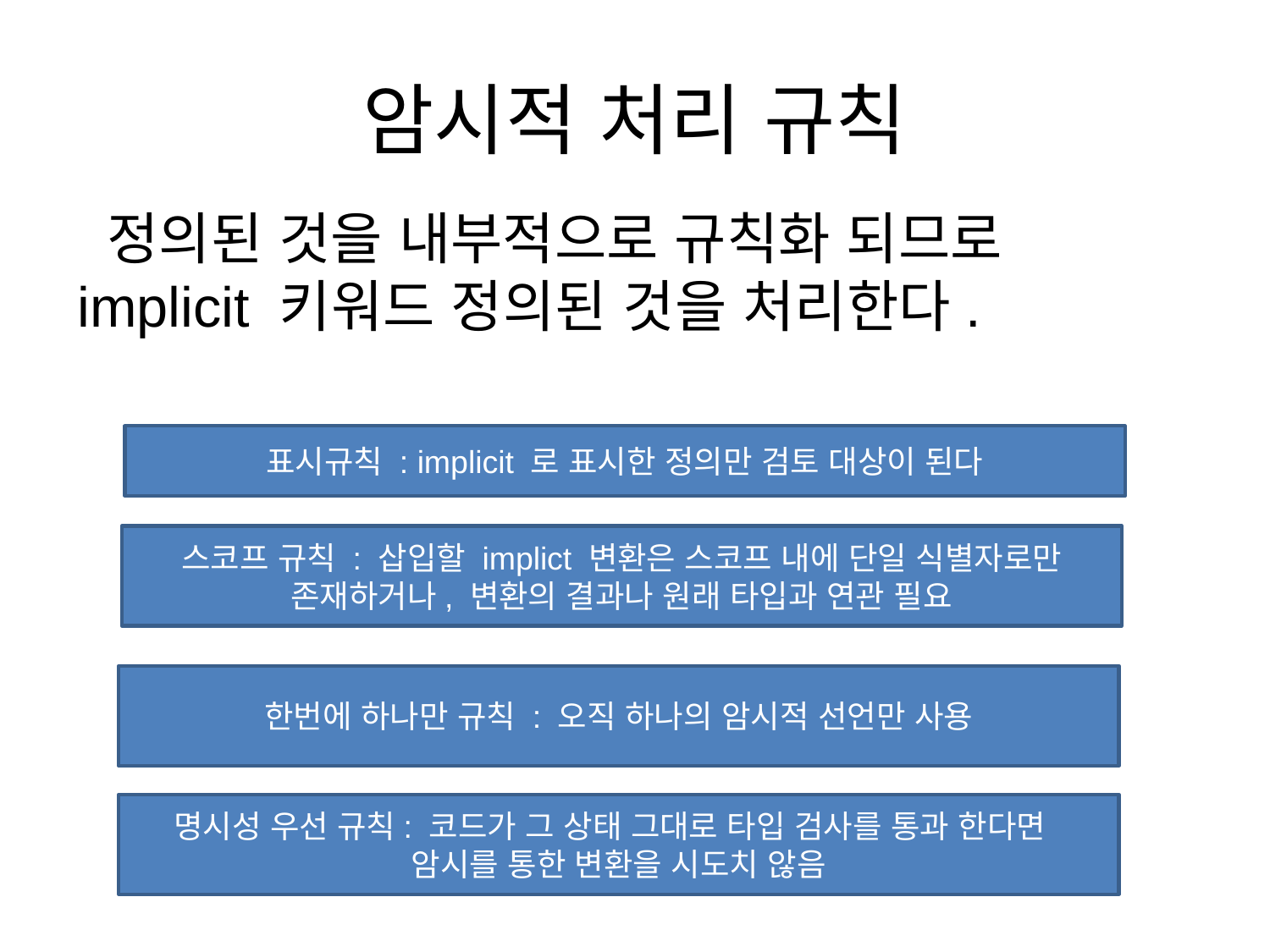

# 암시적 처리 규칙
 정의된 것을 내부적으로 규칙화 되므로 implicit 키워드 정의된 것을 처리한다.
표시규칙 : implicit 로 표시한 정의만 검토 대상이 된다
스코프 규칙 : 삽입할 implict 변환은 스코프 내에 단일 식별자로만 존재하거나, 변환의 결과나 원래 타입과 연관 필요
한번에 하나만 규칙 : 오직 하나의 암시적 선언만 사용
명시성 우선 규칙: 코드가 그 상태 그대로 타입 검사를 통과 한다면  암시를 통한 변환을 시도치 않음